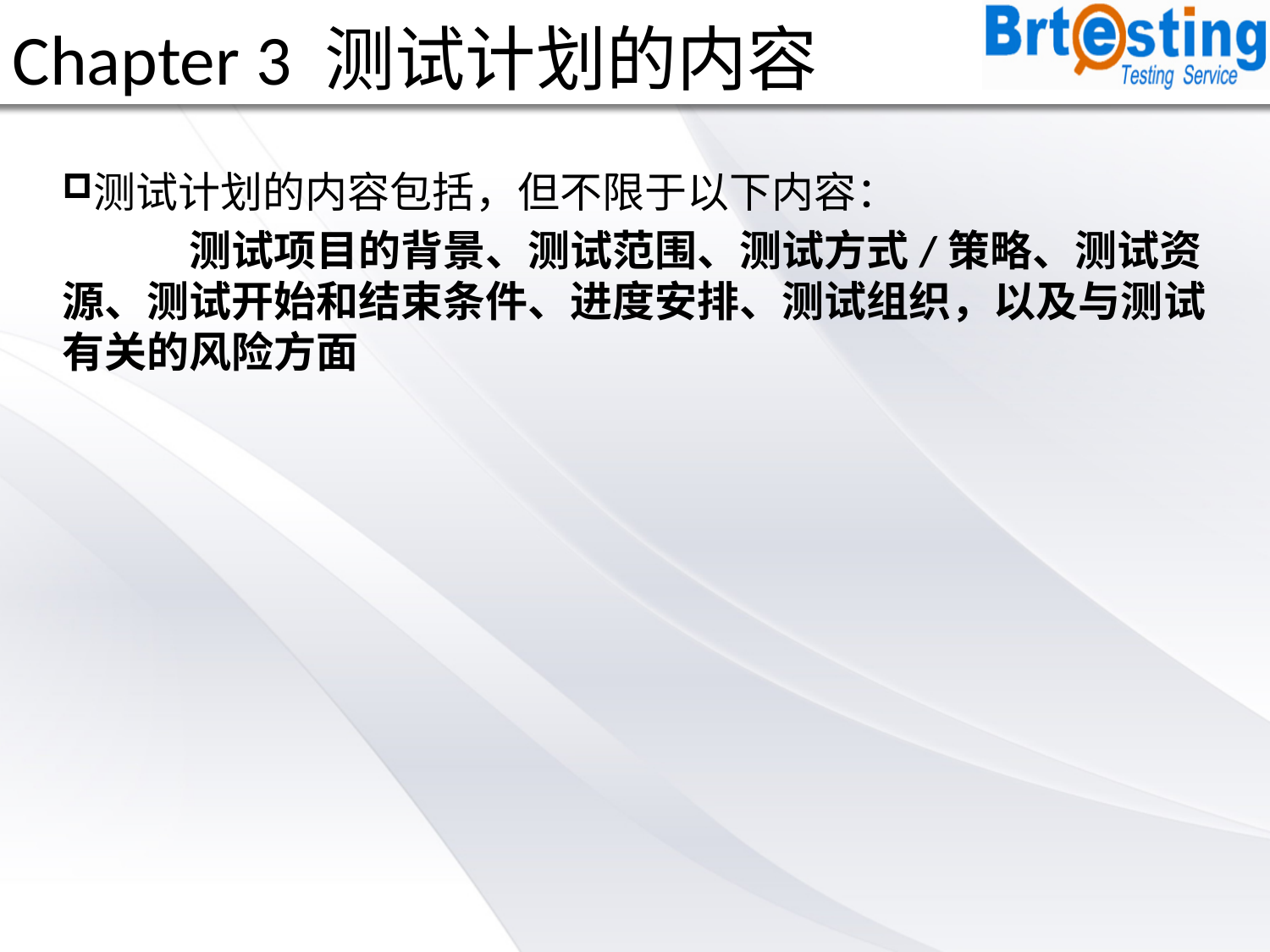

# Chapter 3 测试计划的内容
测试计划的内容包括，但不限于以下内容：
	测试项目的背景、测试范围、测试方式/策略、测试资源、测试开始和结束条件、进度安排、测试组织，以及与测试有关的风险方面